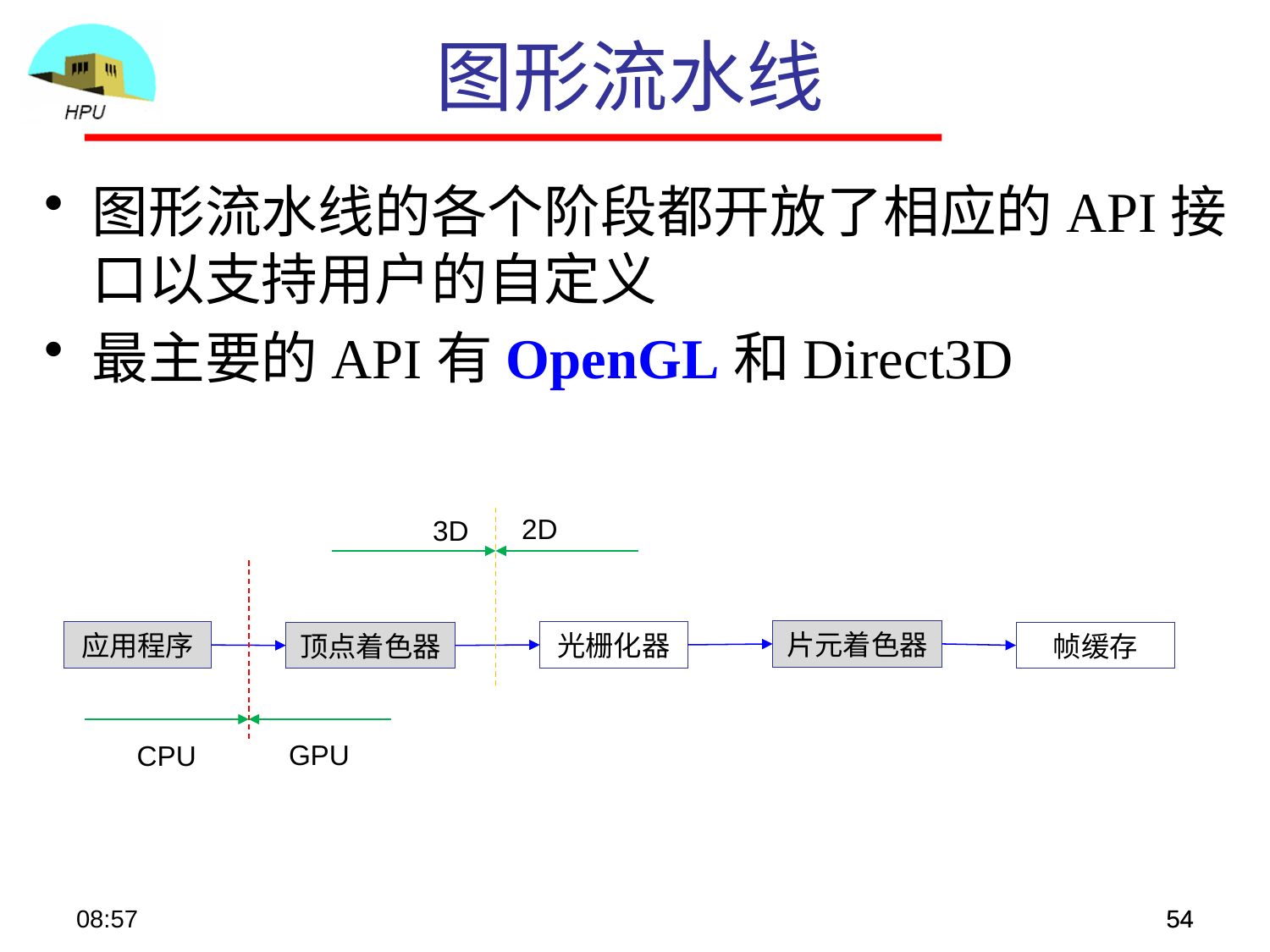

图形流水线
图形流水线的各个阶段都开放了相应的API接口以支持用户的自定义
最主要的API有OpenGL和Direct3D
2D
3D
片元着色器
光栅化器
应用程序
帧缓存
顶点着色器
GPU
CPU
08:57
54
54